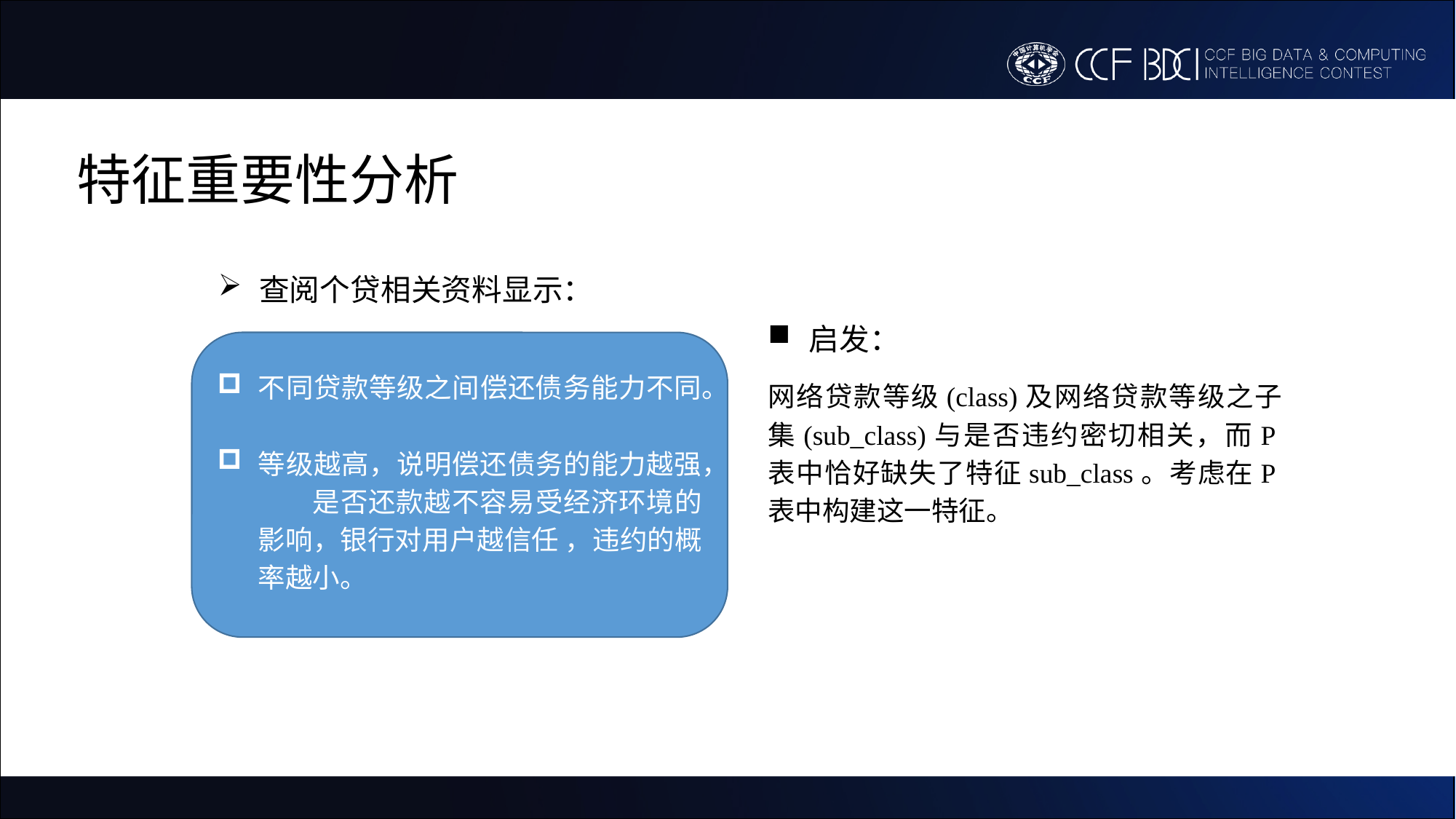

特征重要性分析
查阅个贷相关资料显示：
启发：
网络贷款等级(class)及网络贷款等级之子集(sub_class)与是否违约密切相关，而P表中恰好缺失了特征sub_class。考虑在P表中构建这一特征。
不同贷款等级之间偿还债务能力不同。

等级越高，说明偿还债务的能力越强，        是否还款越不容易受经济环境的影响，银行对用户越信任 ，违约的概率越小。